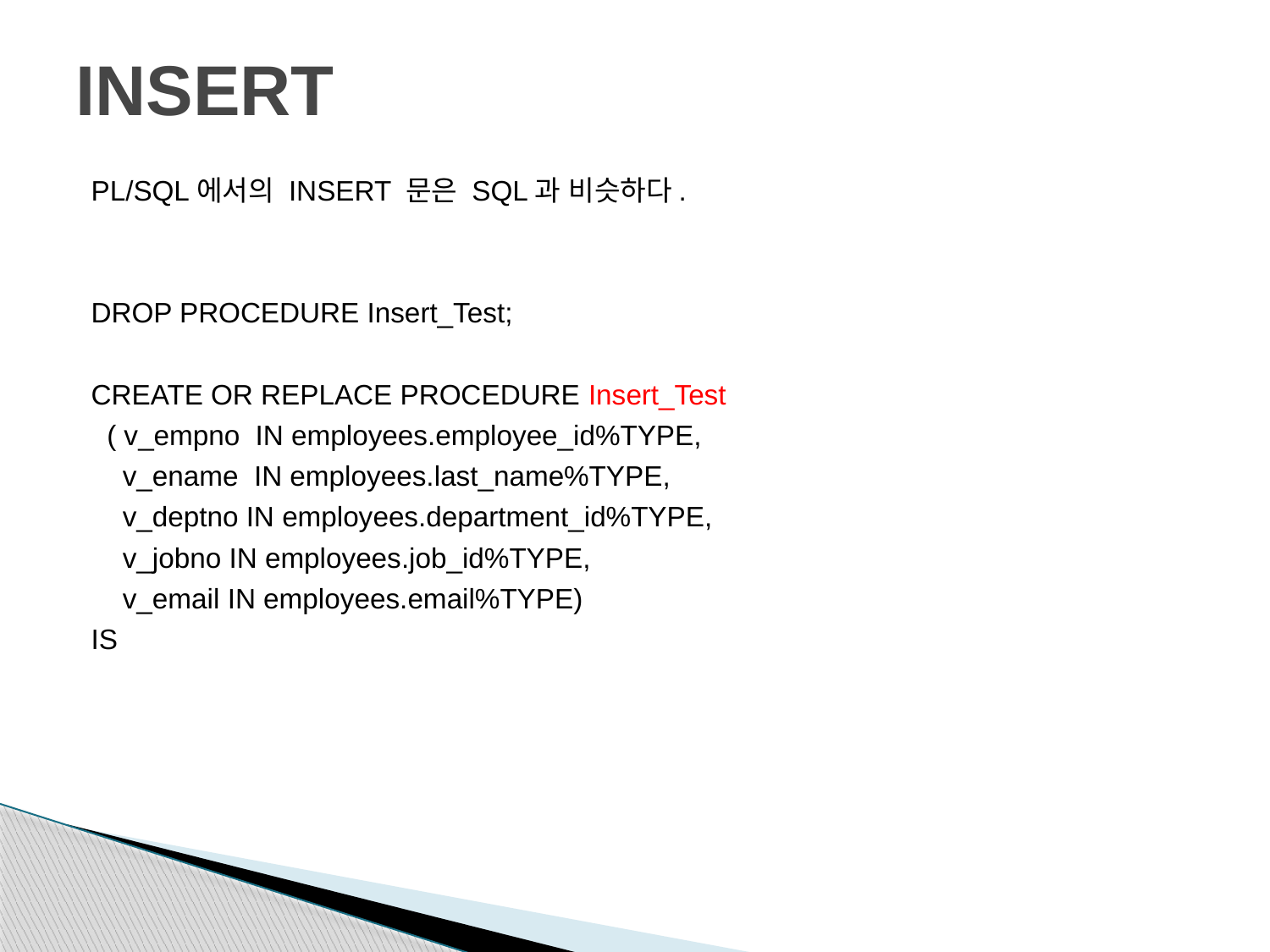

# INSERT
PL/SQL에서의 INSERT 문은 SQL과 비슷하다.

DROP PROCEDURE Insert_Test;

CREATE OR REPLACE PROCEDURE Insert_Test
  ( v_empno  IN employees.employee_id%TYPE,
    v_ename  IN employees.last_name%TYPE,
    v_deptno IN employees.department_id%TYPE,
    v_jobno IN employees.job_id%TYPE,
    v_email IN employees.email%TYPE)
IS